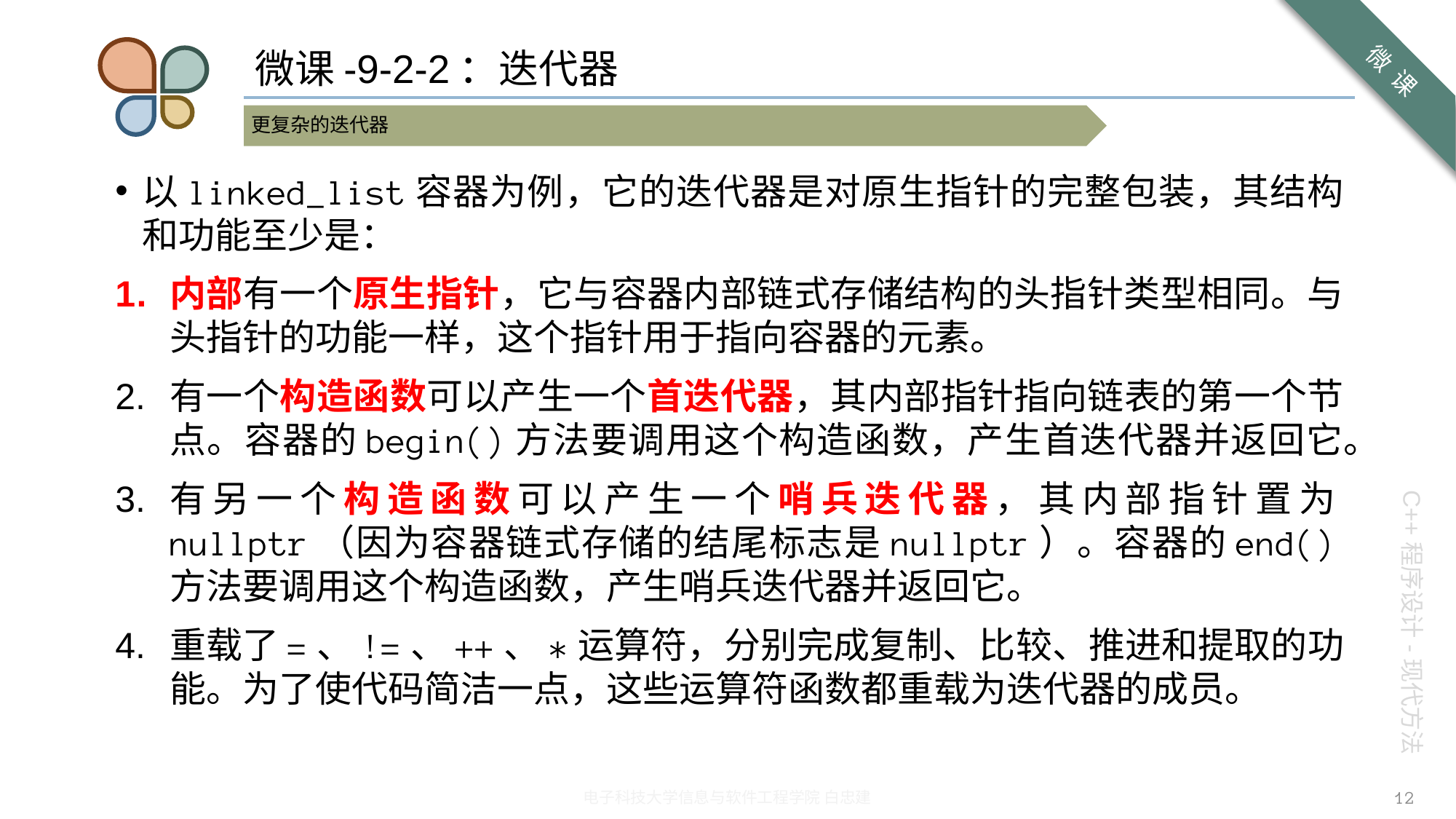

# 微课-9-2-2：迭代器
更复杂的迭代器
以linked_list容器为例，它的迭代器是对原生指针的完整包装，其结构和功能至少是：
内部有一个原生指针，它与容器内部链式存储结构的头指针类型相同。与头指针的功能一样，这个指针用于指向容器的元素。
有一个构造函数可以产生一个首迭代器，其内部指针指向链表的第一个节点。容器的begin()方法要调用这个构造函数，产生首迭代器并返回它。
有另一个构造函数可以产生一个哨兵迭代器，其内部指针置为nullptr（因为容器链式存储的结尾标志是nullptr）。容器的end()方法要调用这个构造函数，产生哨兵迭代器并返回它。
重载了=、!=、++、*运算符，分别完成复制、比较、推进和提取的功能。为了使代码简洁一点，这些运算符函数都重载为迭代器的成员。

12